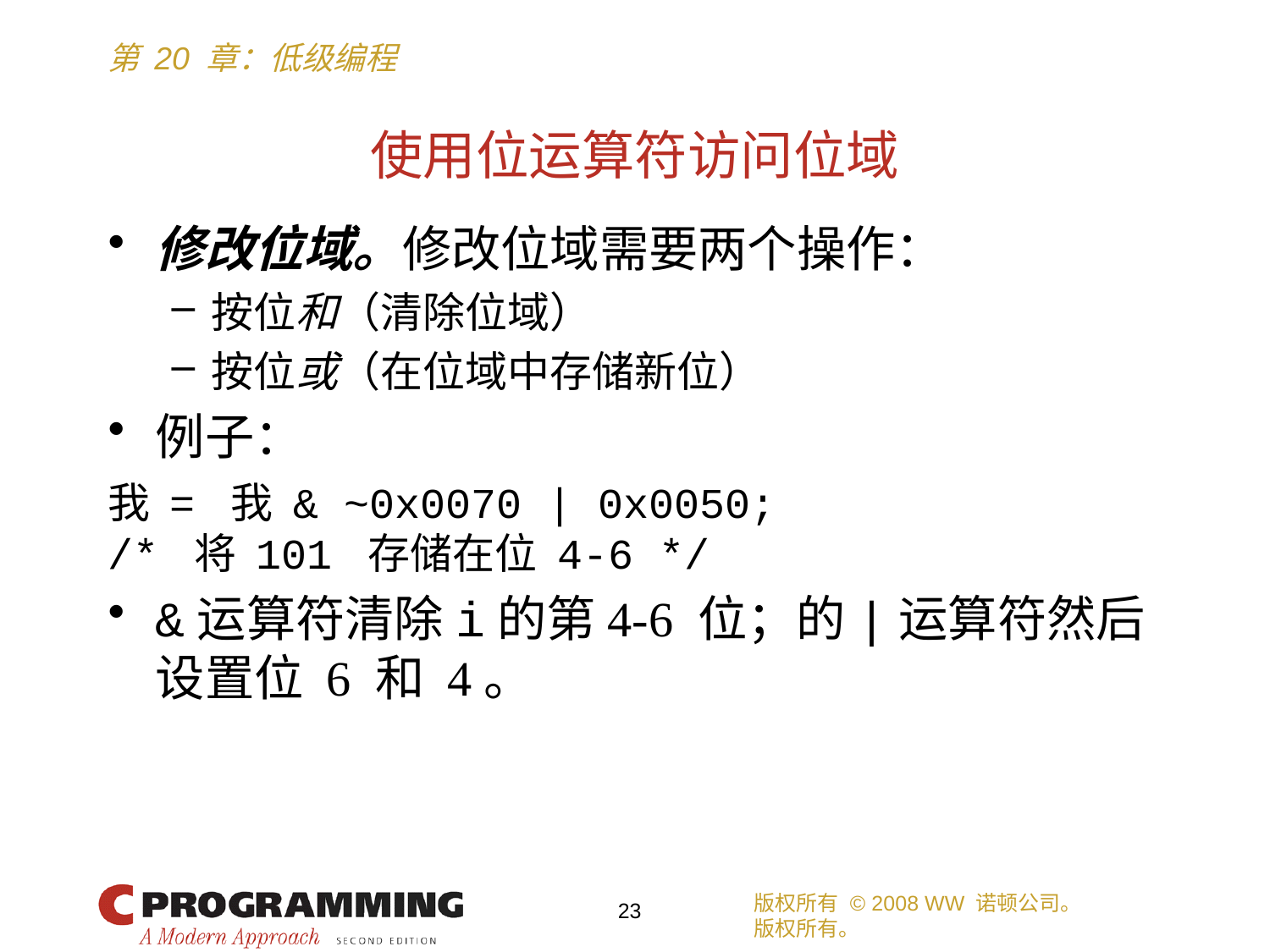

# 使用位运算符访问位域
修改位域。修改位域需要两个操作：
按位和（清除位域）
按位或（在位域中存储新位）
例子：
我 = 我 & ~0x0070 | 0x0050;
/* 将 101 存储在位 4-6 */
&运算符清除i的第4-6 位；的|运算符然后设置位 6 和 4。

版权所有 © 2008 WW 诺顿公司。
版权所有。
23